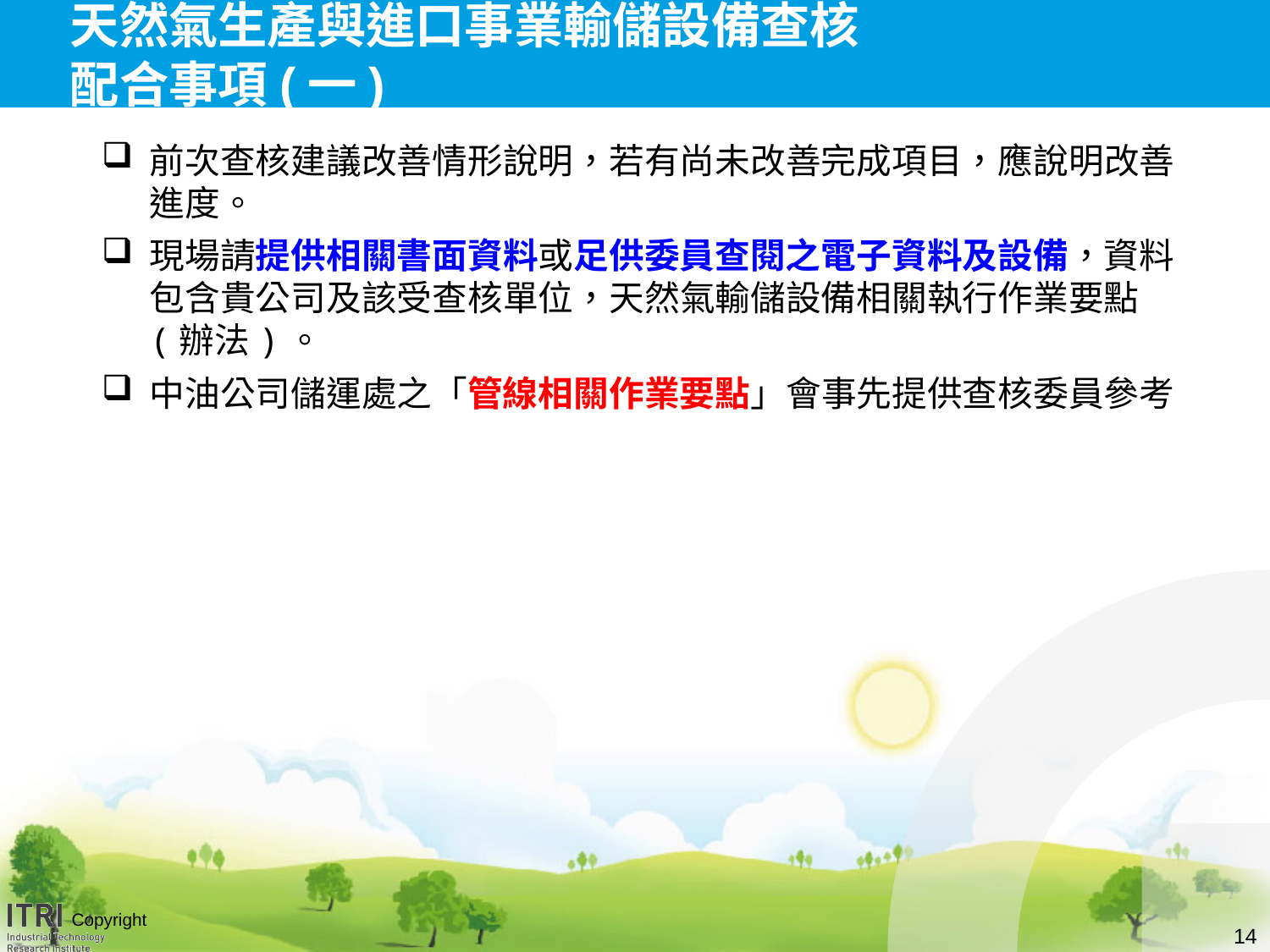

# 天然氣生產與進口事業輸儲設備查核 配合事項(一)
前次查核建議改善情形說明，若有尚未改善完成項目，應說明改善進度。
現場請提供相關書面資料或足供委員查閱之電子資料及設備，資料包含貴公司及該受查核單位，天然氣輸儲設備相關執行作業要點(辦法)。
中油公司儲運處之「管線相關作業要點」會事先提供查核委員參考
14